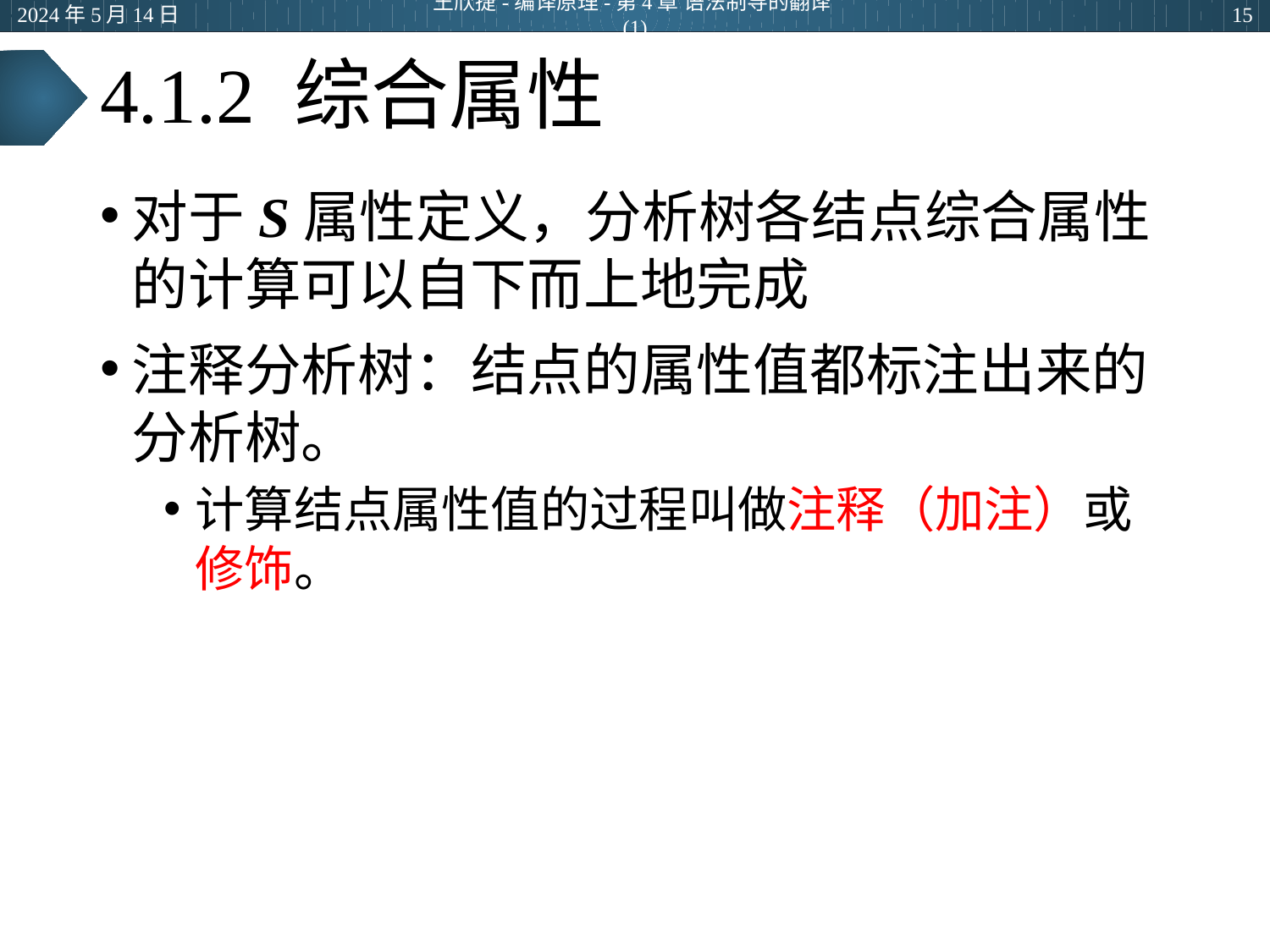

2024年5月14日
王欣捷-编译原理-第4章 语法制导的翻译(1)
15
# 4.1.2 综合属性
对于S属性定义，分析树各结点综合属性的计算可以自下而上地完成
注释分析树：结点的属性值都标注出来的分析树。
计算结点属性值的过程叫做注释（加注）或修饰。